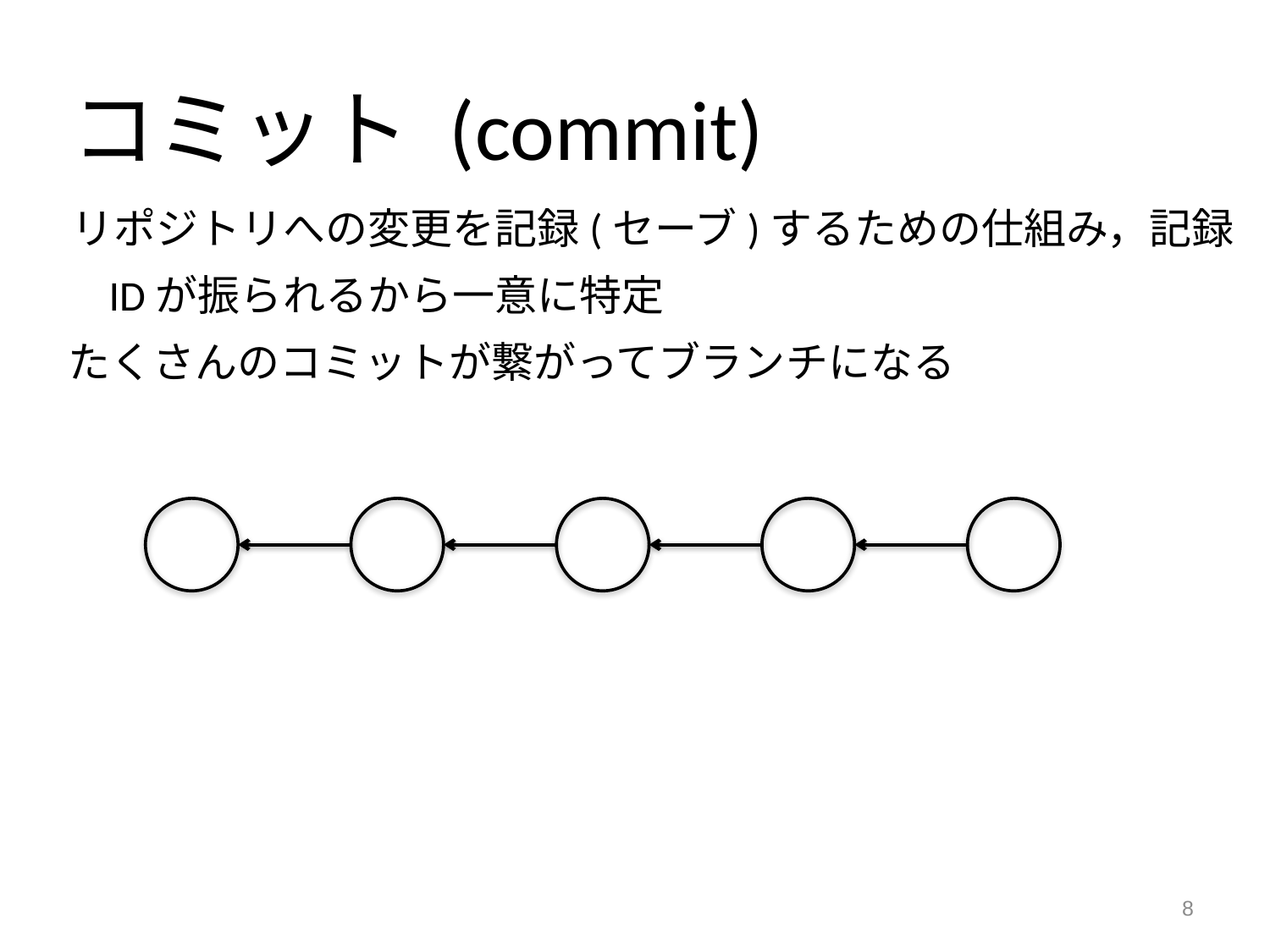

コミット (commit)
リポジトリへの変更を記録(セーブ)するための仕組み，記録
IDが振られるから一意に特定
たくさんのコミットが繋がってブランチになる

8